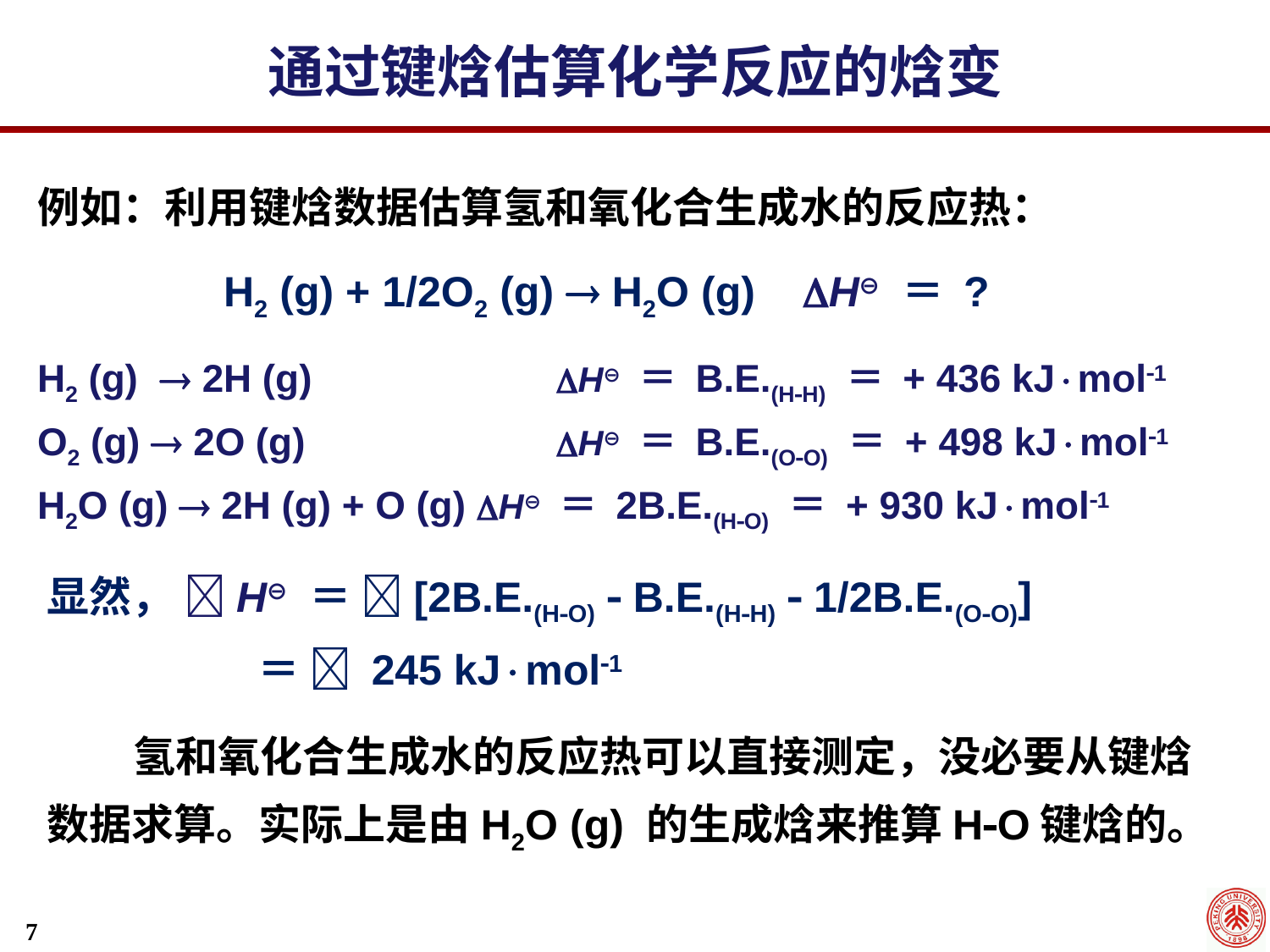

通过键焓估算化学反应的焓变

例如：利用键焓数据估算氢和氧化合生成水的反应热：
	     H2 (g) + 1/2O2 (g) → H2O (g)    ΔH⊖ ＝ ?
H2 (g)  → 2H (g) 	          	 ΔH⊖ ＝ B.E.(H−H) ＝ + 436 kJ⋅mol−1
O2 (g) → 2O (g) 	          	 ΔH⊖ ＝ B.E.(O−O) ＝ + 498 kJ⋅mol−1
H2O (g) → 2H (g) + O (g) ΔH⊖ ＝ 2B.E.(H−O) ＝ + 930 kJ⋅mol−1
显然， ΔH⊖ ＝ −[2B.E.(H−O) − B.E.(H−H) − 1/2B.E.(O−O)]
                     ＝ − 245 kJ⋅mol−1
        氢和氧化合生成水的反应热可以直接测定，没必要从键焓数据求算。实际上是由H2O (g) 的生成焓来推算H−O键焓的。
7